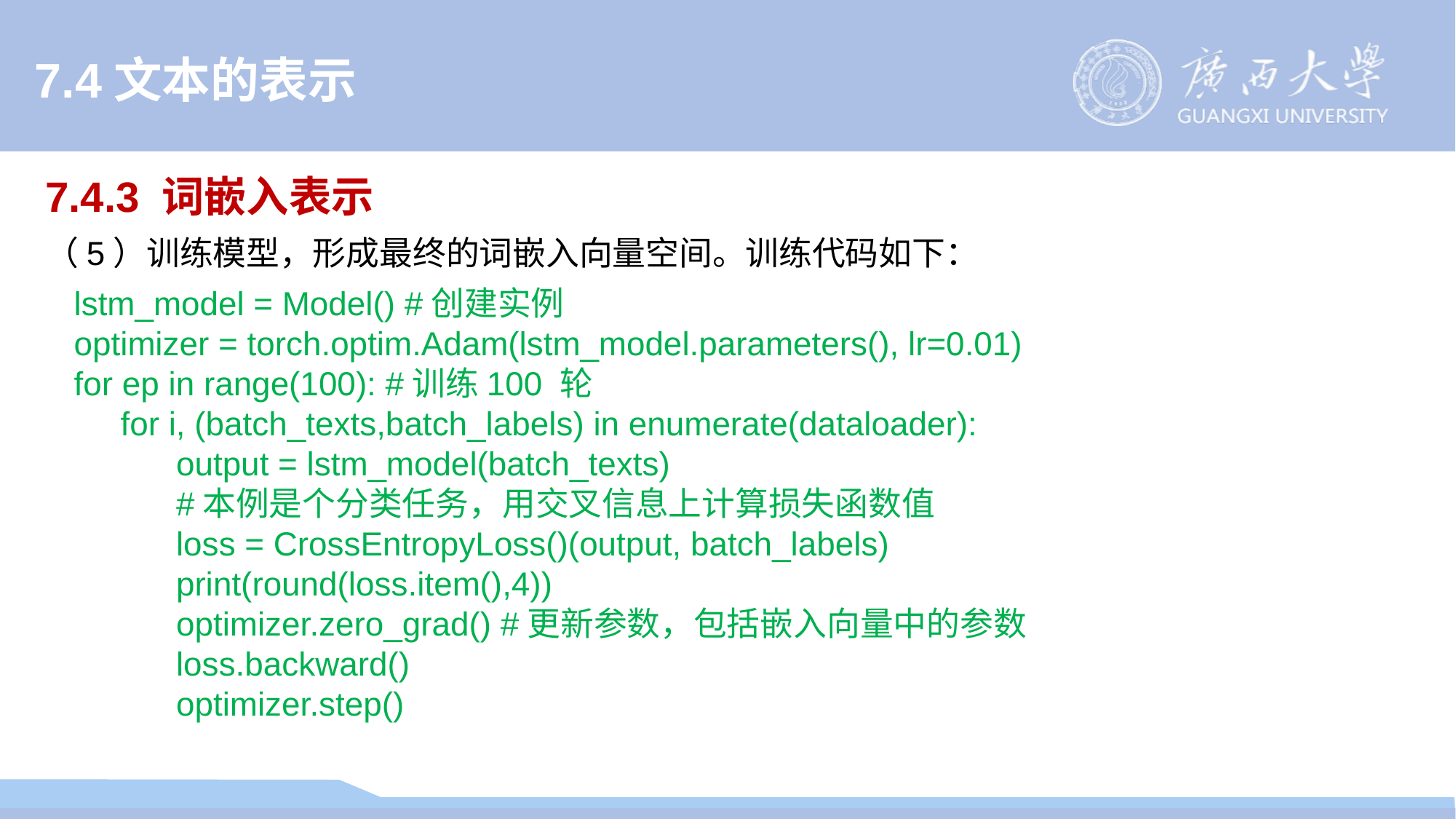

7.4文本的表示
7.4.3 词嵌入表示
（5）训练模型，形成最终的词嵌入向量空间。训练代码如下：
lstm_model = Model() #创建实例
optimizer = torch.optim.Adam(lstm_model.parameters(), lr=0.01)
for ep in range(100): #训练100 轮
     for i, (batch_texts,batch_labels) in enumerate(dataloader):
           output = lstm_model(batch_texts)
           #本例是个分类任务，用交叉信息上计算损失函数值
           loss = CrossEntropyLoss()(output, batch_labels)
           print(round(loss.item(),4))
           optimizer.zero_grad() #更新参数，包括嵌入向量中的参数
           loss.backward()
           optimizer.step()